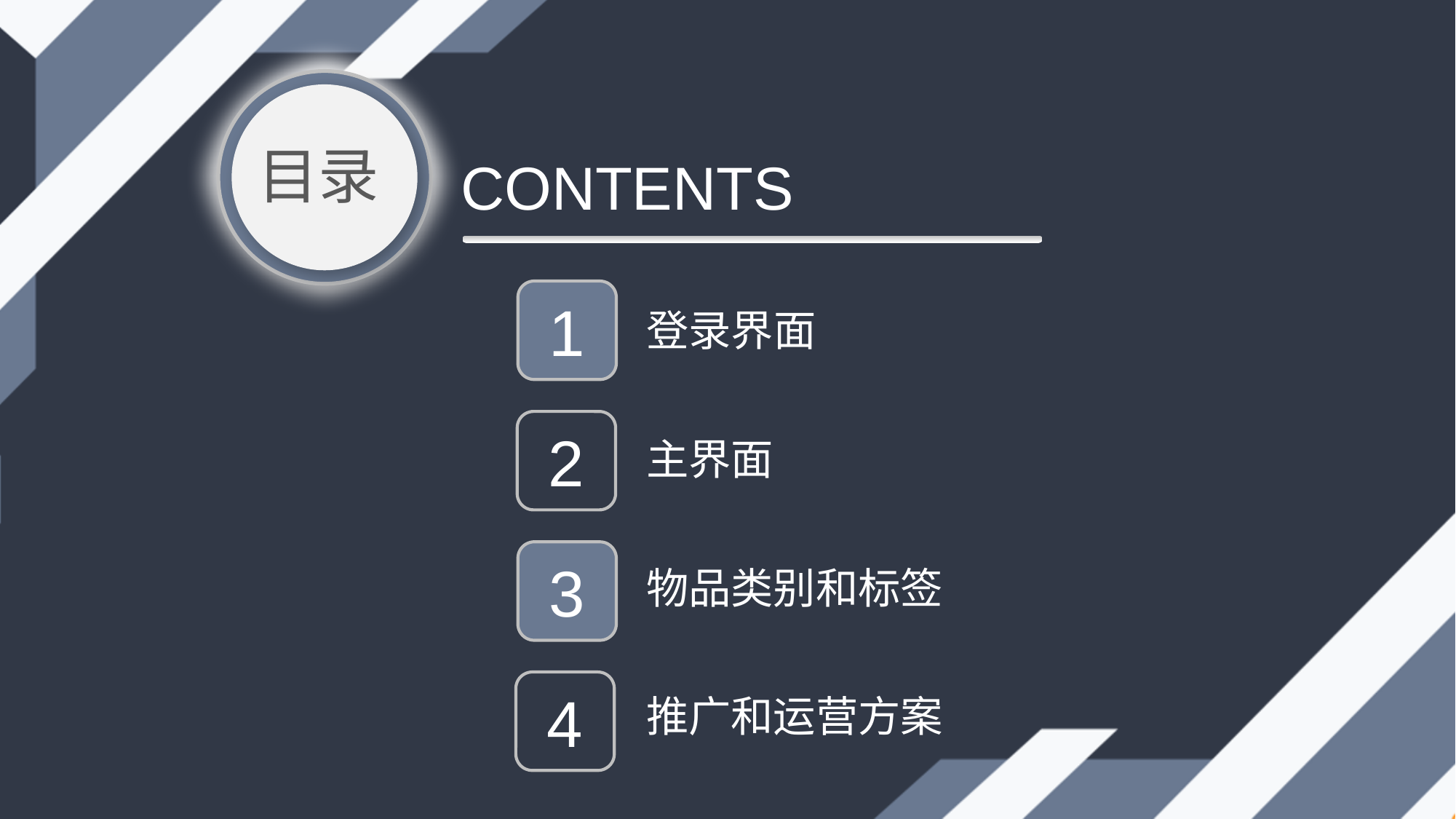

目录
CONTENTS

1
登录界面
2
主界面
3
物品类别和标签
4
推广和运营方案